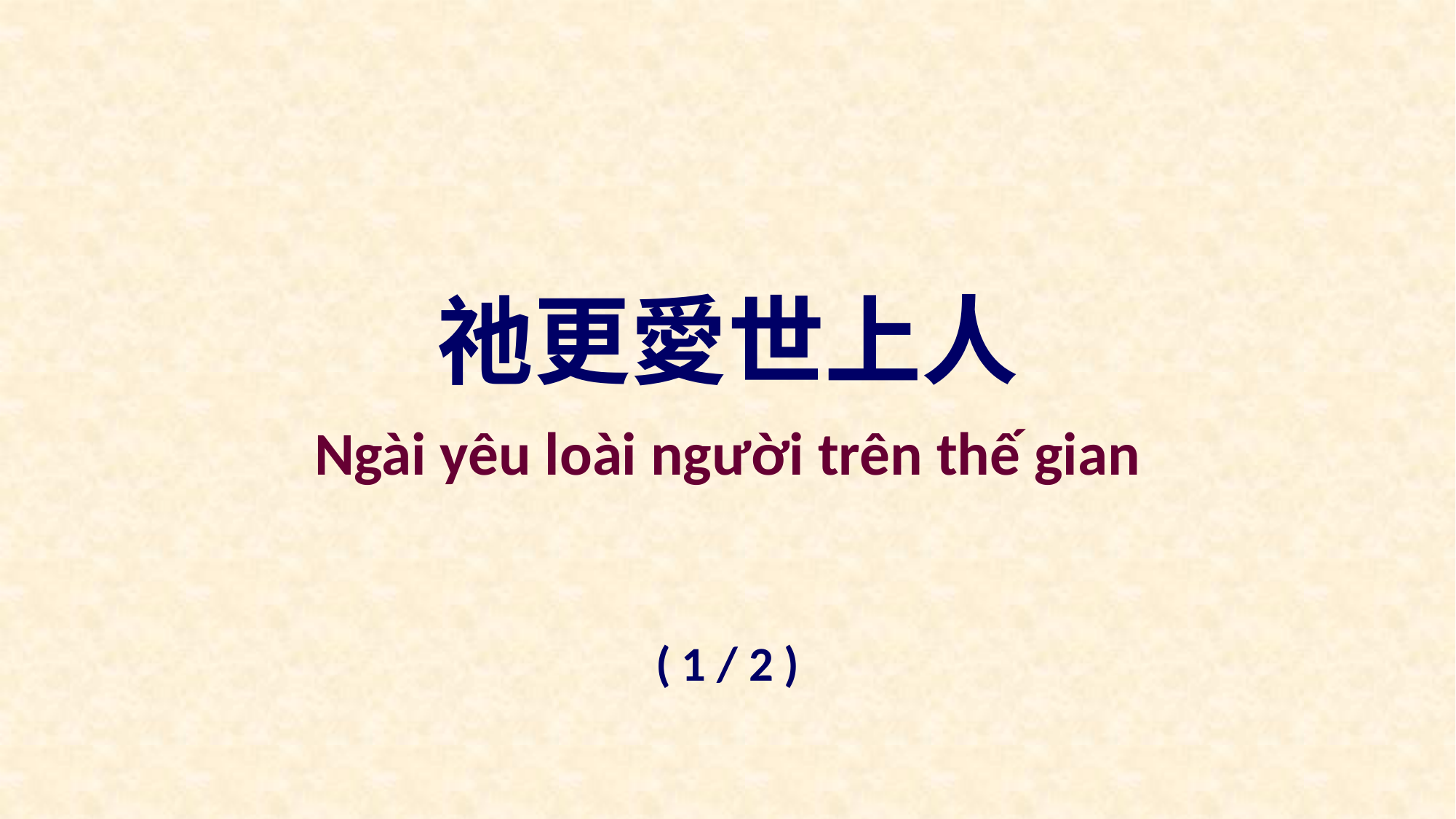

祂更愛世上人
Ngài yêu loài người trên thế gian
( 1 / 2 )